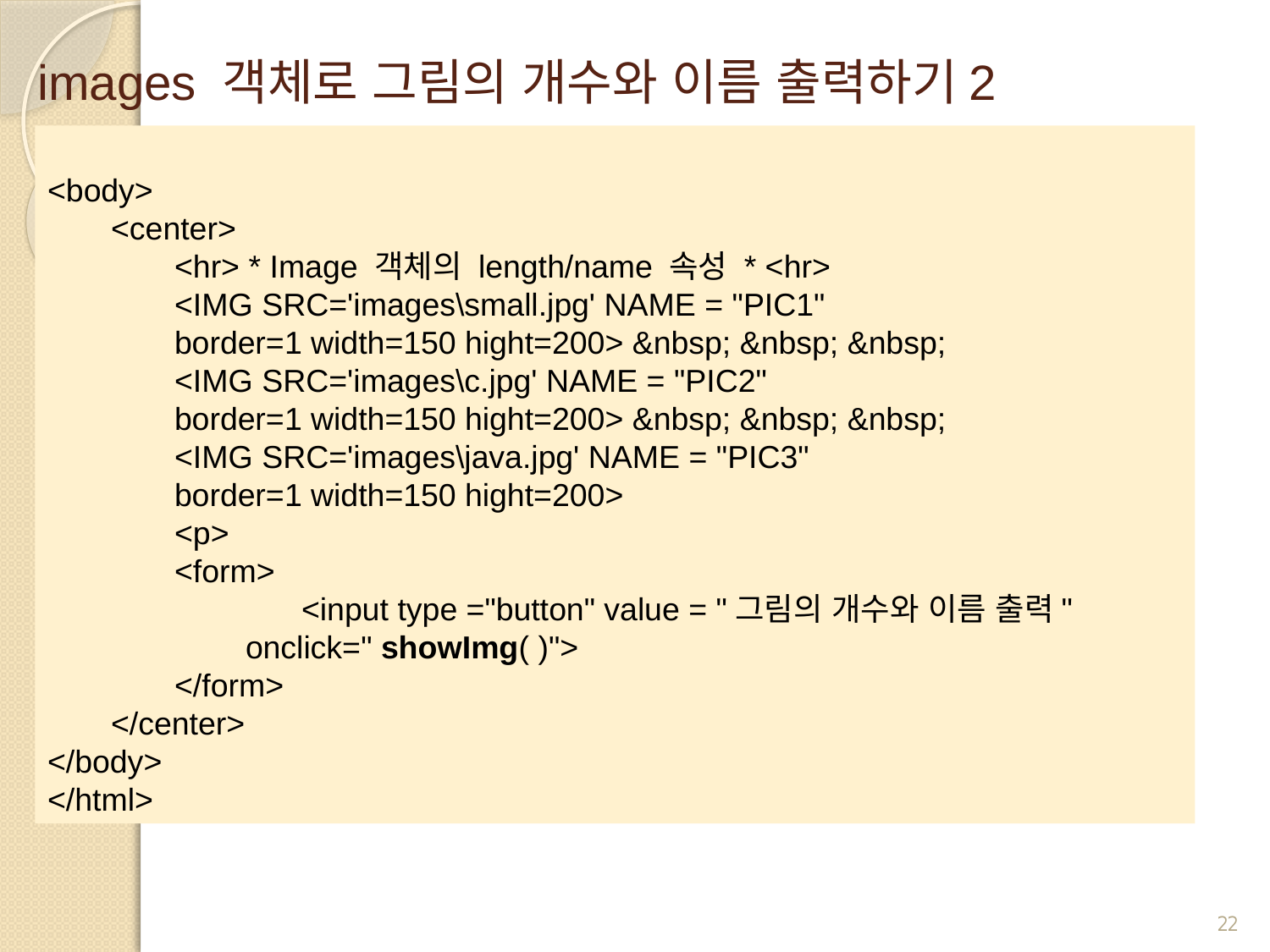

# images 객체로 그림의 개수와 이름 출력하기2

<body>
<center>
<hr> * Image 객체의 length/name 속성 * <hr>
<IMG SRC='images\small.jpg' NAME = "PIC1"
border=1 width=150 hight=200> &nbsp; &nbsp; &nbsp;
<IMG SRC='images\c.jpg' NAME = "PIC2"
border=1 width=150 hight=200> &nbsp; &nbsp; &nbsp;
<IMG SRC='images\java.jpg' NAME = "PIC3"
border=1 width=150 hight=200>
<p>
<form>
	<input type ="button" value = "그림의 개수와 이름 출력"
        onclick=" showImg( )">
</form>
</center>
</body>
</html>
22